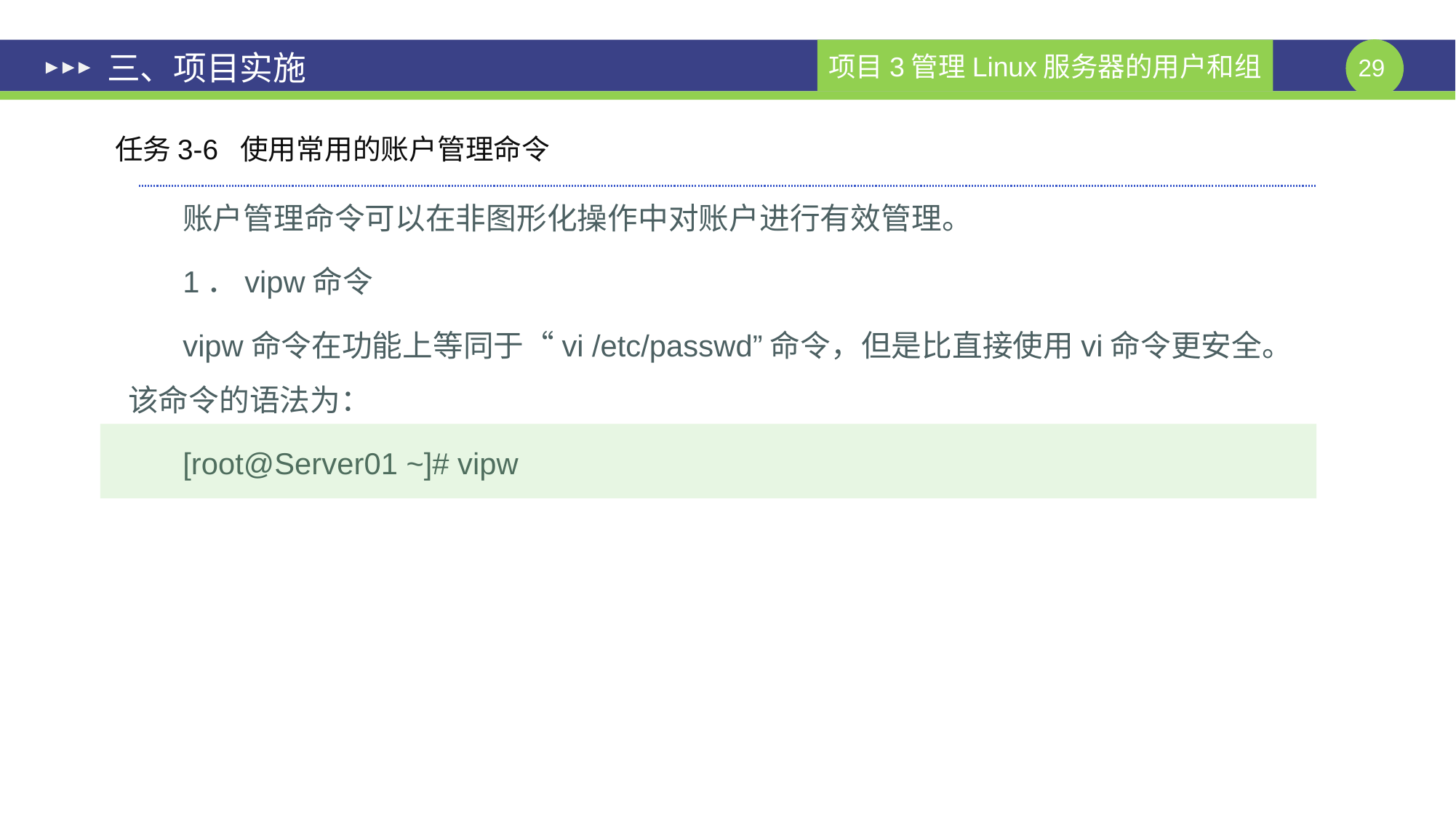

# 三、项目实施
任务3-6  使用常用的账户管理命令
账户管理命令可以在非图形化操作中对账户进行有效管理。
1．vipw命令
vipw命令在功能上等同于“vi /etc/passwd”命令，但是比直接使用vi命令更安全。该命令的语法为：
[root@Server01 ~]# vipw